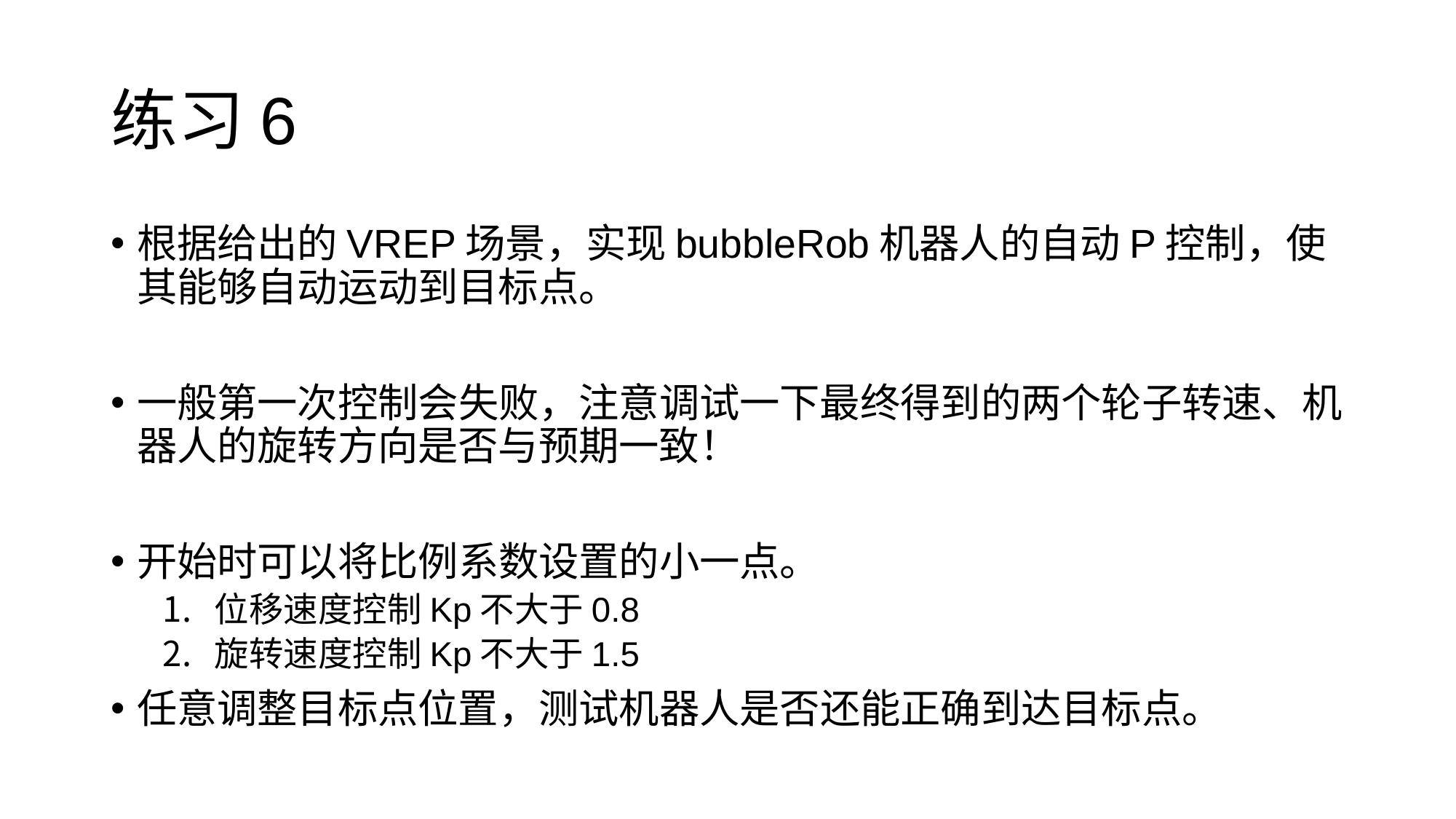

# 练习6
根据给出的VREP场景，实现bubbleRob机器人的自动P控制，使其能够自动运动到目标点。

一般第一次控制会失败，注意调试一下最终得到的两个轮子转速、机器人的旋转方向是否与预期一致！

开始时可以将比例系数设置的小一点。
位移速度控制Kp不大于0.8
旋转速度控制Kp不大于1.5
任意调整目标点位置，测试机器人是否还能正确到达目标点。